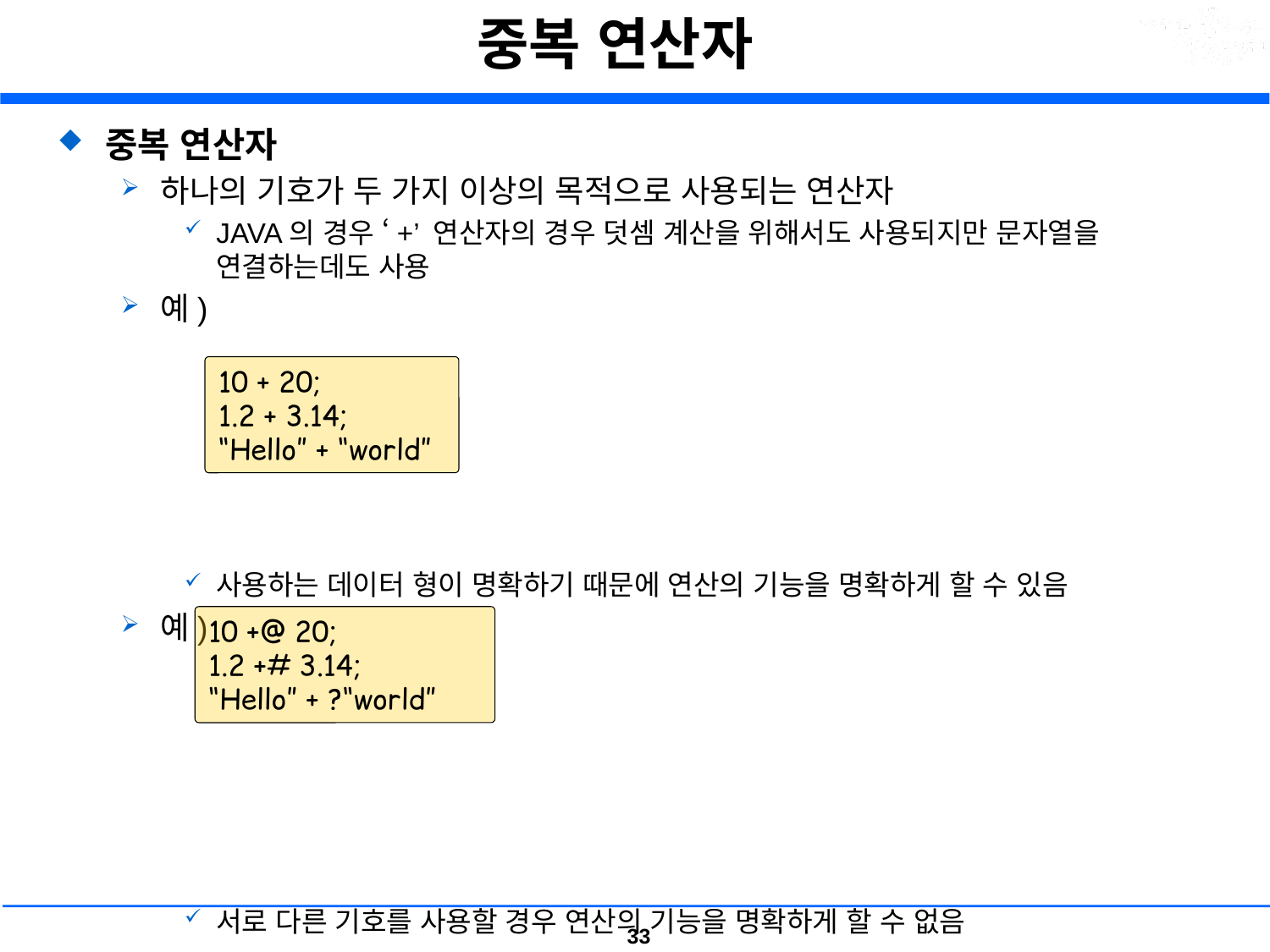

# 중복 연산자
중복 연산자
하나의 기호가 두 가지 이상의 목적으로 사용되는 연산자
JAVA의 경우 ‘+’ 연산자의 경우 덧셈 계산을 위해서도 사용되지만 문자열을 연결하는데도 사용
예)

사용하는 데이터 형이 명확하기 때문에 연산의 기능을 명확하게 할 수 있음
예)

서로 다른 기호를 사용할 경우 연산의 기능을 명확하게 할 수 없음
10 + 20;
1.2 + 3.14;
“Hello” + “world”
10 +@ 20;
1.2 +# 3.14;
“Hello” + ?“world”